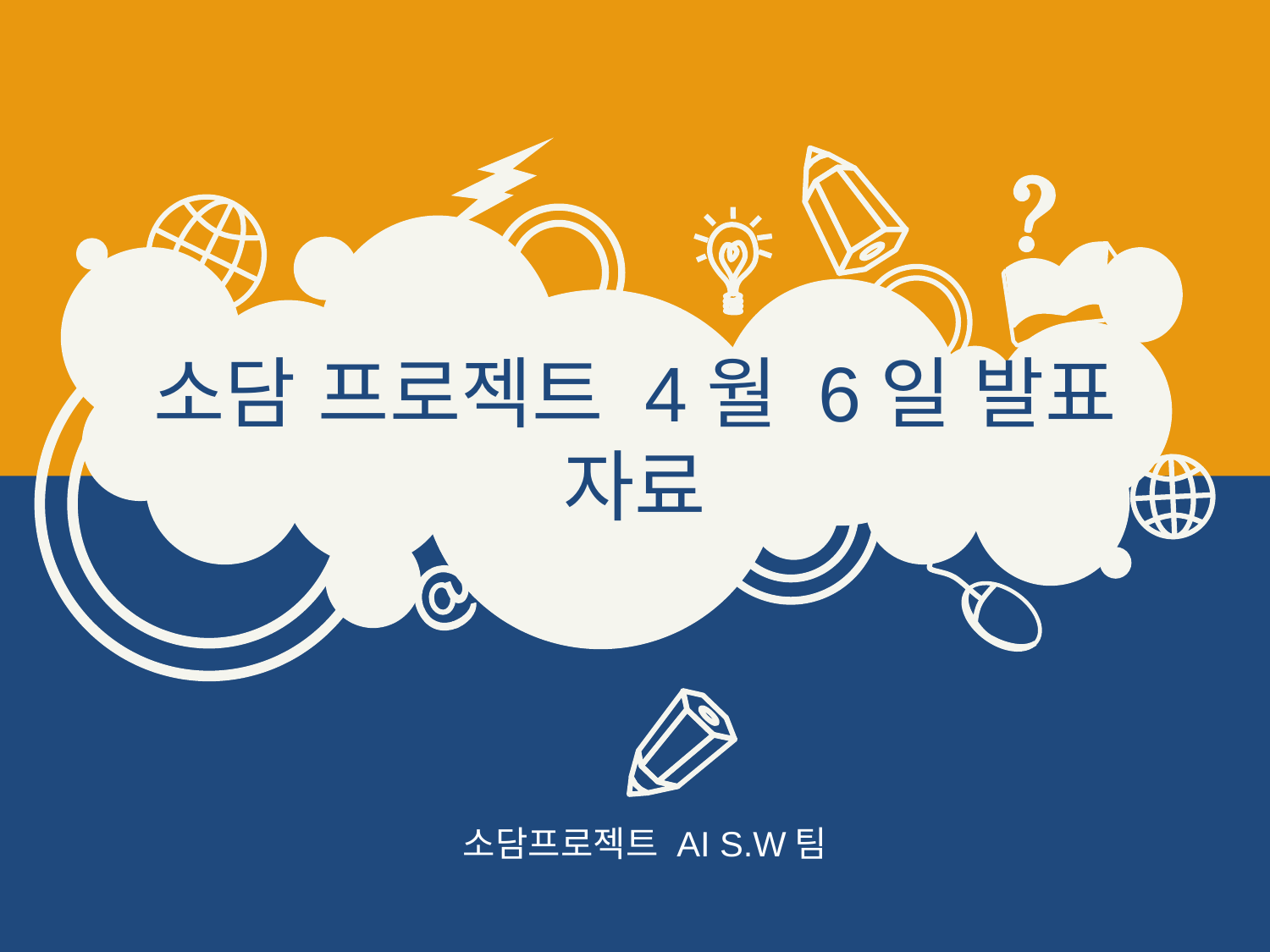

# 소담 프로젝트 4월 6일 발표 자료
소담프로젝트 AI S.W팀